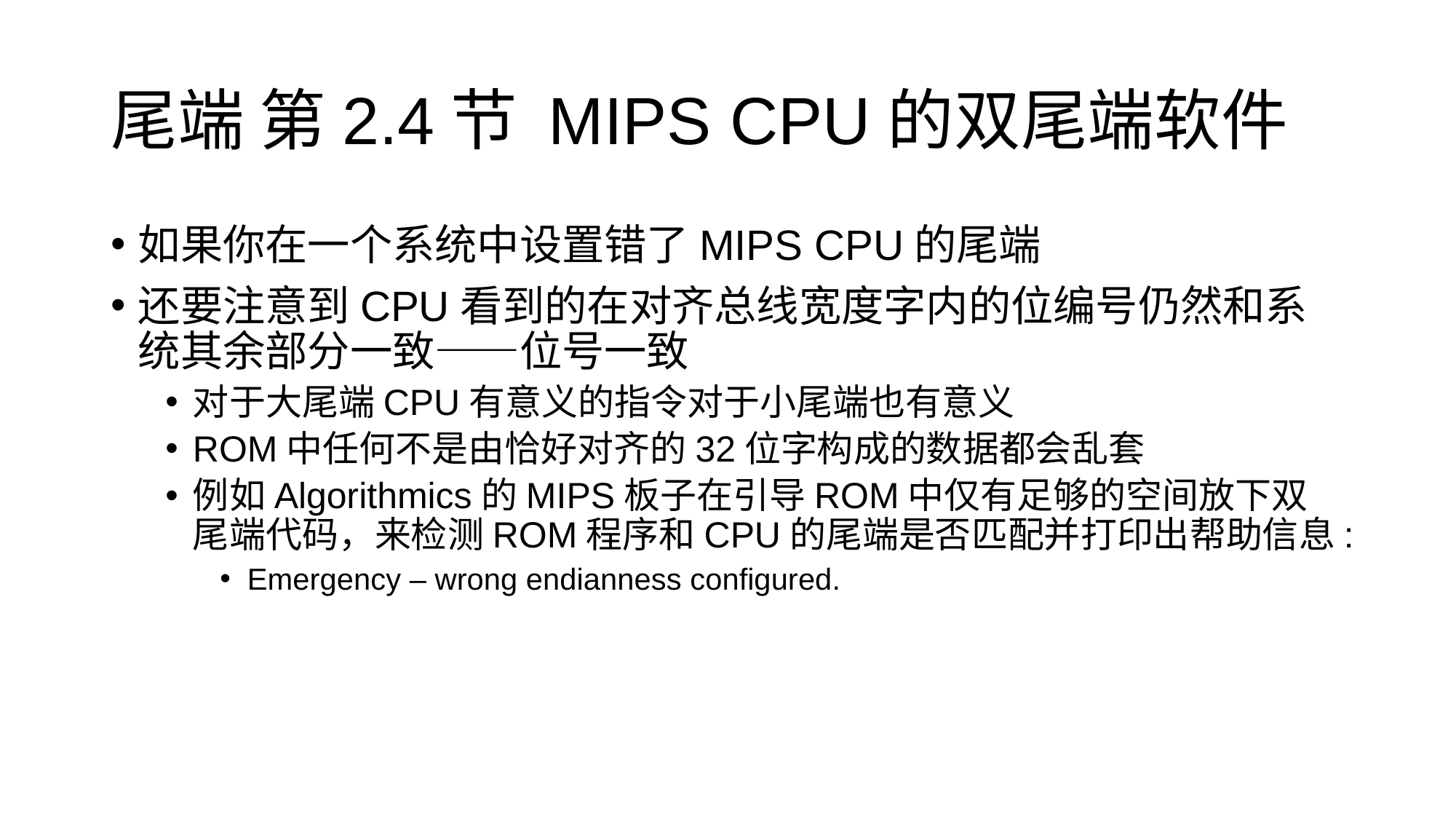

# 尾端 第2.4节 MIPS CPU的双尾端软件
如果你在一个系统中设置错了MIPS CPU的尾端
还要注意到CPU看到的在对齐总线宽度字内的位编号仍然和系统其余部分一致——位号一致
对于大尾端CPU有意义的指令对于小尾端也有意义
ROM中任何不是由恰好对齐的32位字构成的数据都会乱套
例如Algorithmics的MIPS板子在引导ROM中仅有足够的空间放下双尾端代码，来检测ROM程序和CPU的尾端是否匹配并打印出帮助信息:
Emergency – wrong endianness configured.